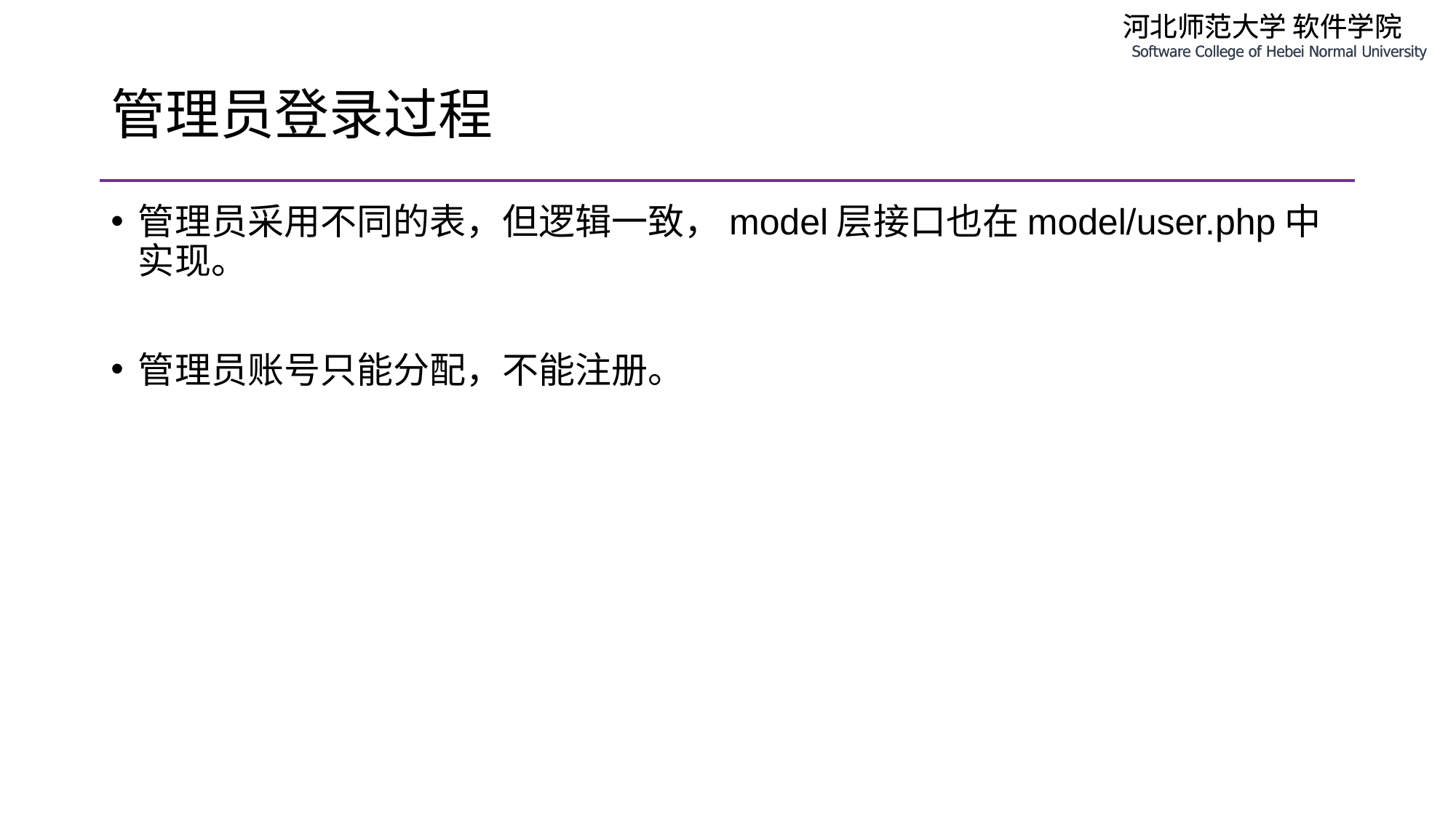

# 管理员登录过程
管理员采用不同的表，但逻辑一致，model层接口也在model/user.php中实现。

管理员账号只能分配，不能注册。